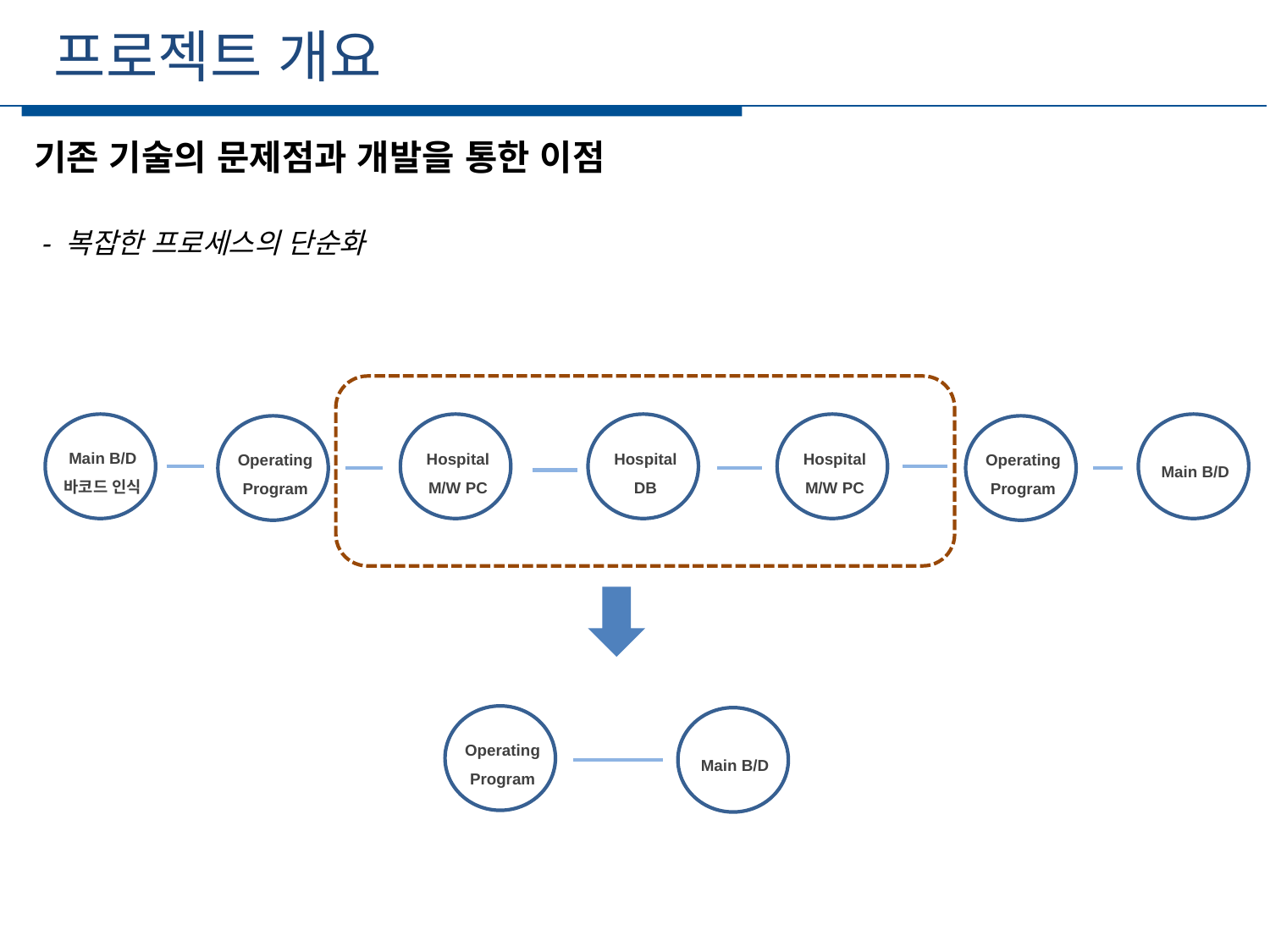

프로젝트 개요
세부일정

기존 기술의 문제점과 개발을 통한 이점

 - 복잡한 프로세스의 단순화

Hospital
M/W PC

Hospital
M/W PC

Hospital
DB

Main B/D

Main B/D
바코드 인식

Operating
Program

Operating
Program

Operating
Program

Main B/D